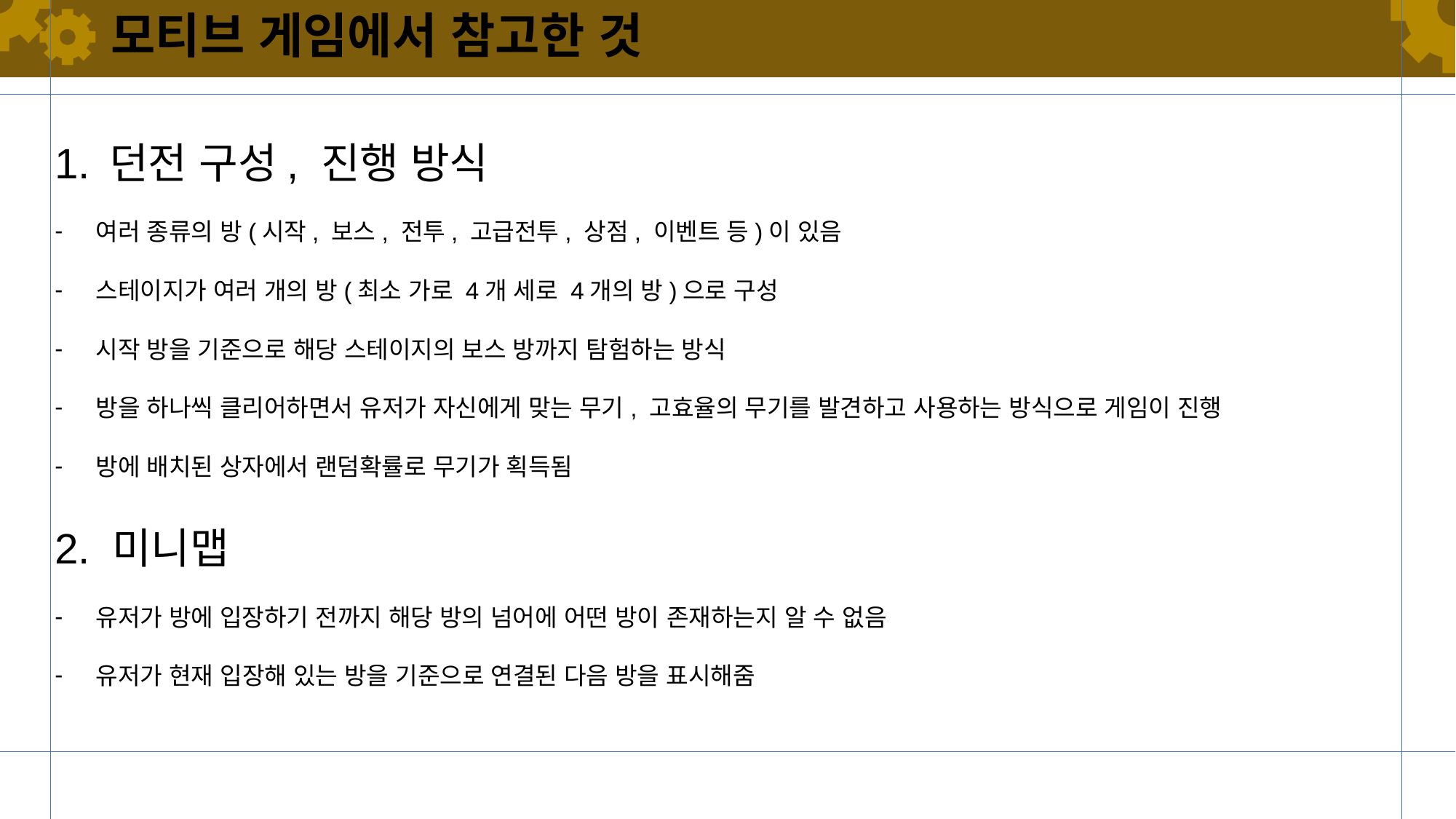

# 모티브 게임에서 참고한 것
던전 구성, 진행 방식
여러 종류의 방(시작, 보스, 전투, 고급전투, 상점, 이벤트 등)이 있음
스테이지가 여러 개의 방(최소 가로 4개 세로 4개의 방)으로 구성
시작 방을 기준으로 해당 스테이지의 보스 방까지 탐험하는 방식
방을 하나씩 클리어하면서 유저가 자신에게 맞는 무기, 고효율의 무기를 발견하고 사용하는 방식으로 게임이 진행
방에 배치된 상자에서 랜덤확률로 무기가 획득됨
2. 미니맵
유저가 방에 입장하기 전까지 해당 방의 넘어에 어떤 방이 존재하는지 알 수 없음
유저가 현재 입장해 있는 방을 기준으로 연결된 다음 방을 표시해줌